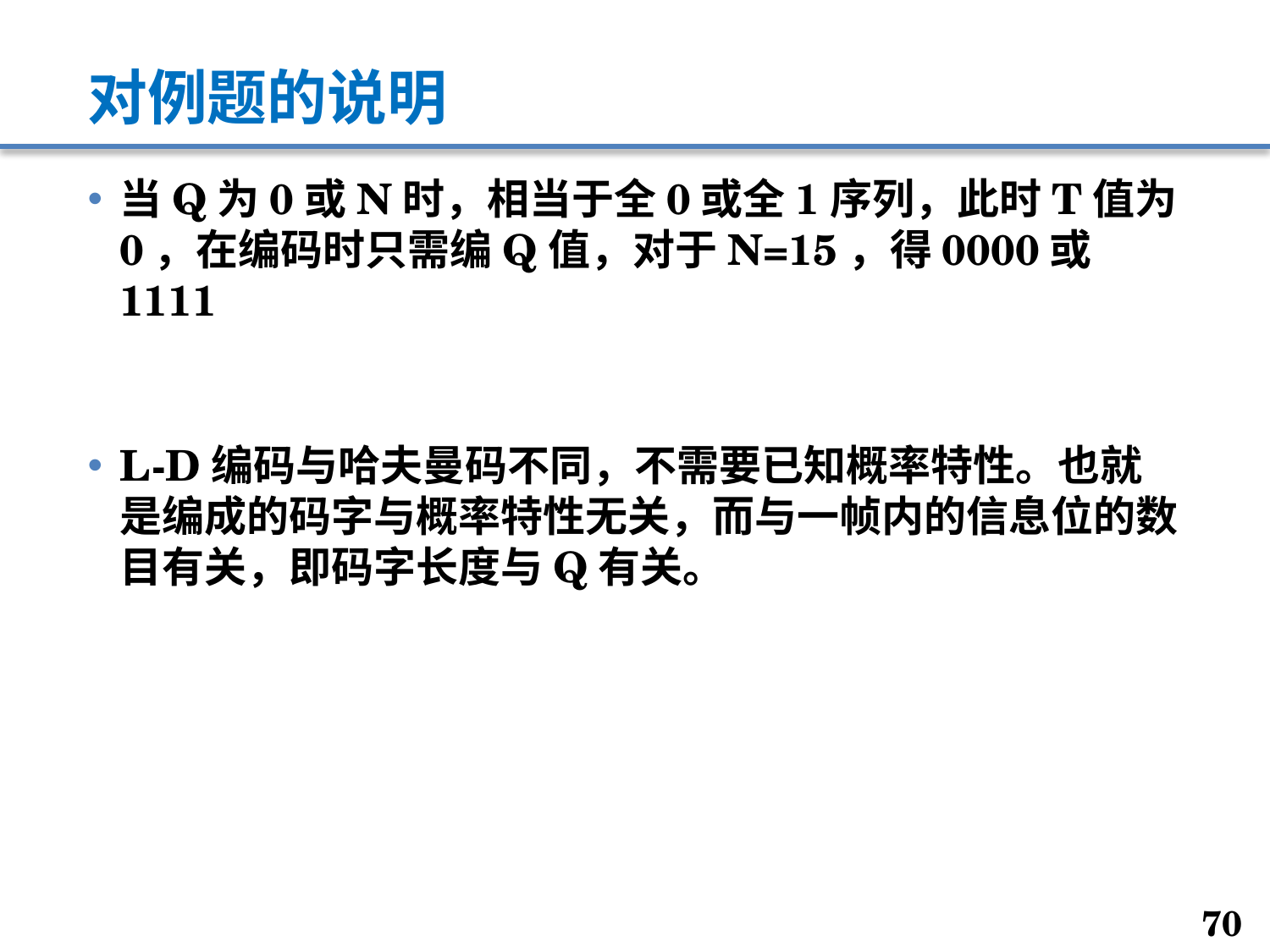

# 对例题的说明
当Q为0或N时，相当于全0或全1序列，此时T值为0，在编码时只需编Q值，对于N=15，得0000或1111

L-D编码与哈夫曼码不同，不需要已知概率特性。也就是编成的码字与概率特性无关，而与一帧内的信息位的数目有关，即码字长度与Q有关。
70